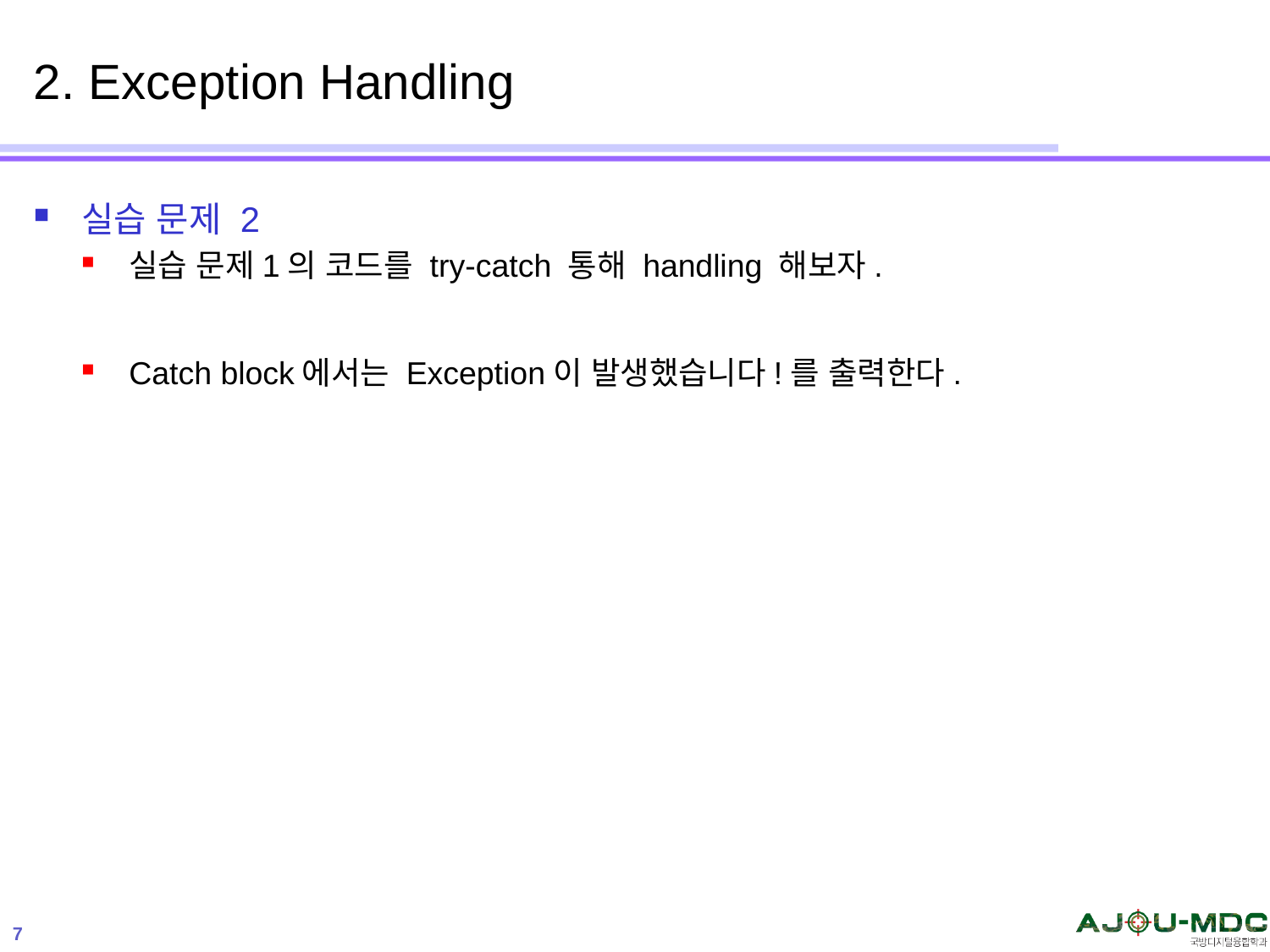

# 2. Exception Handling
실습 문제 2
실습 문제1의 코드를 try-catch 통해 handling 해보자.

Catch block에서는 Exception이 발생했습니다!를 출력한다.
7